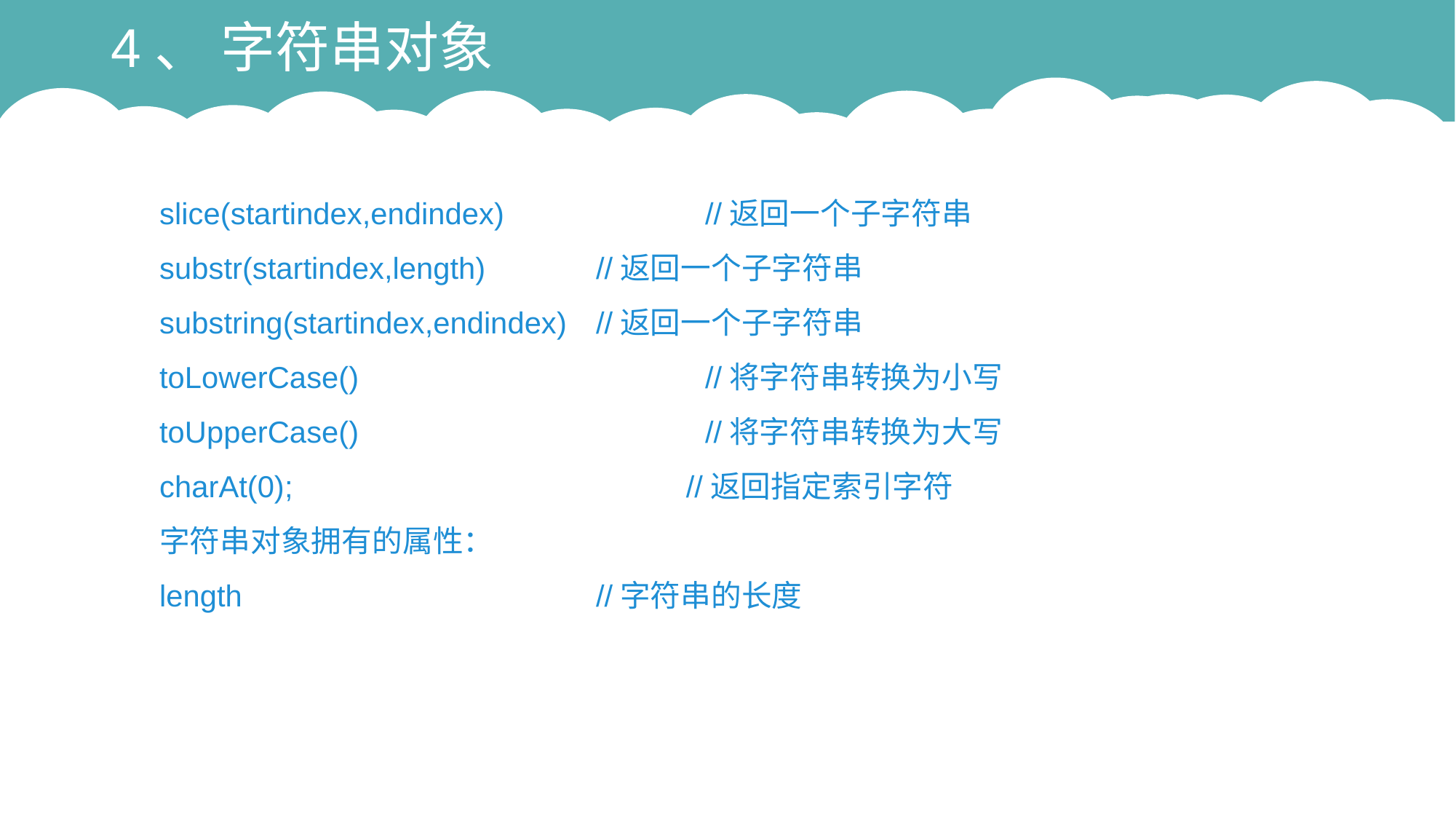

# 4、 字符串对象
slice(startindex,endindex)		//返回一个子字符串
substr(startindex,length)		//返回一个子字符串
substring(startindex,endindex)	//返回一个子字符串
toLowerCase()				//将字符串转换为小写
toUpperCase()				//将字符串转换为大写
charAt(0);                                               //返回指定索引字符
字符串对象拥有的属性：
length				//字符串的长度